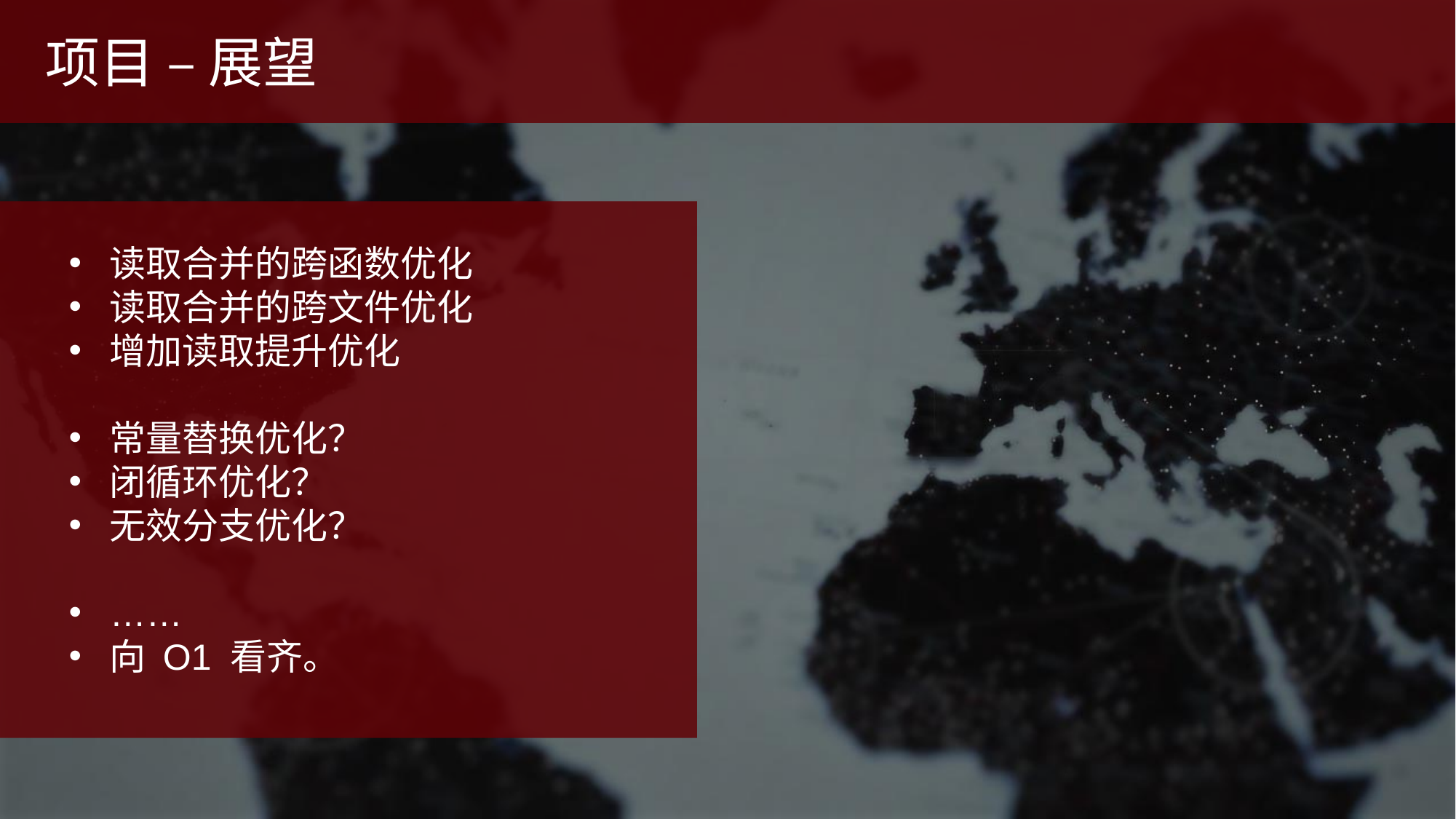

项目 – 展望

读取合并的跨函数优化
读取合并的跨文件优化
增加读取提升优化

常量替换优化？
闭循环优化？
无效分支优化？

……
向 O1 看齐。